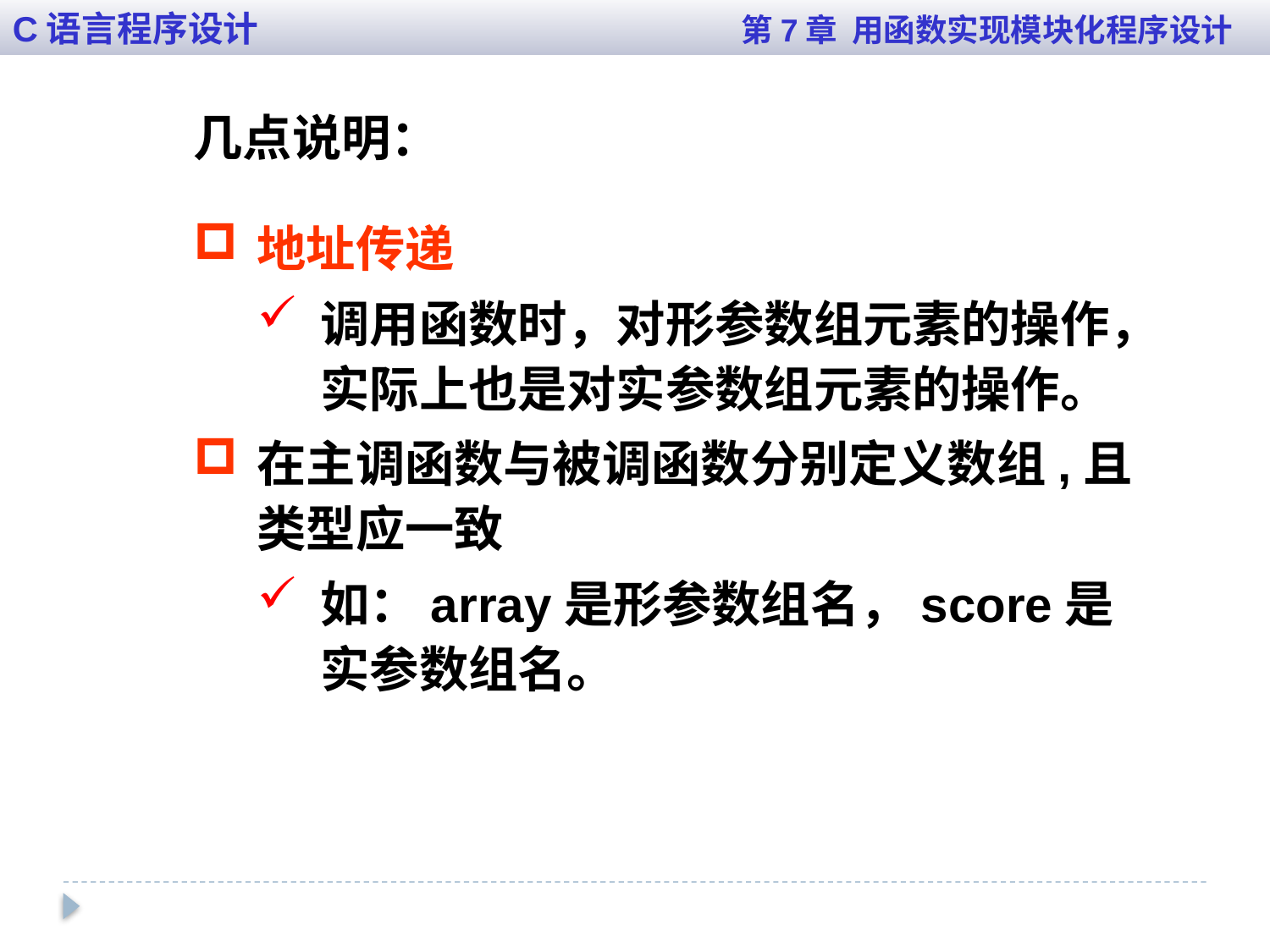

C语言程序设计                                                            第7章  用函数实现模块化程序设计
几点说明：
地址传递
调用函数时，对形参数组元素的操作，实际上也是对实参数组元素的操作。
在主调函数与被调函数分别定义数组,且类型应一致
如：array是形参数组名，score是实参数组名。